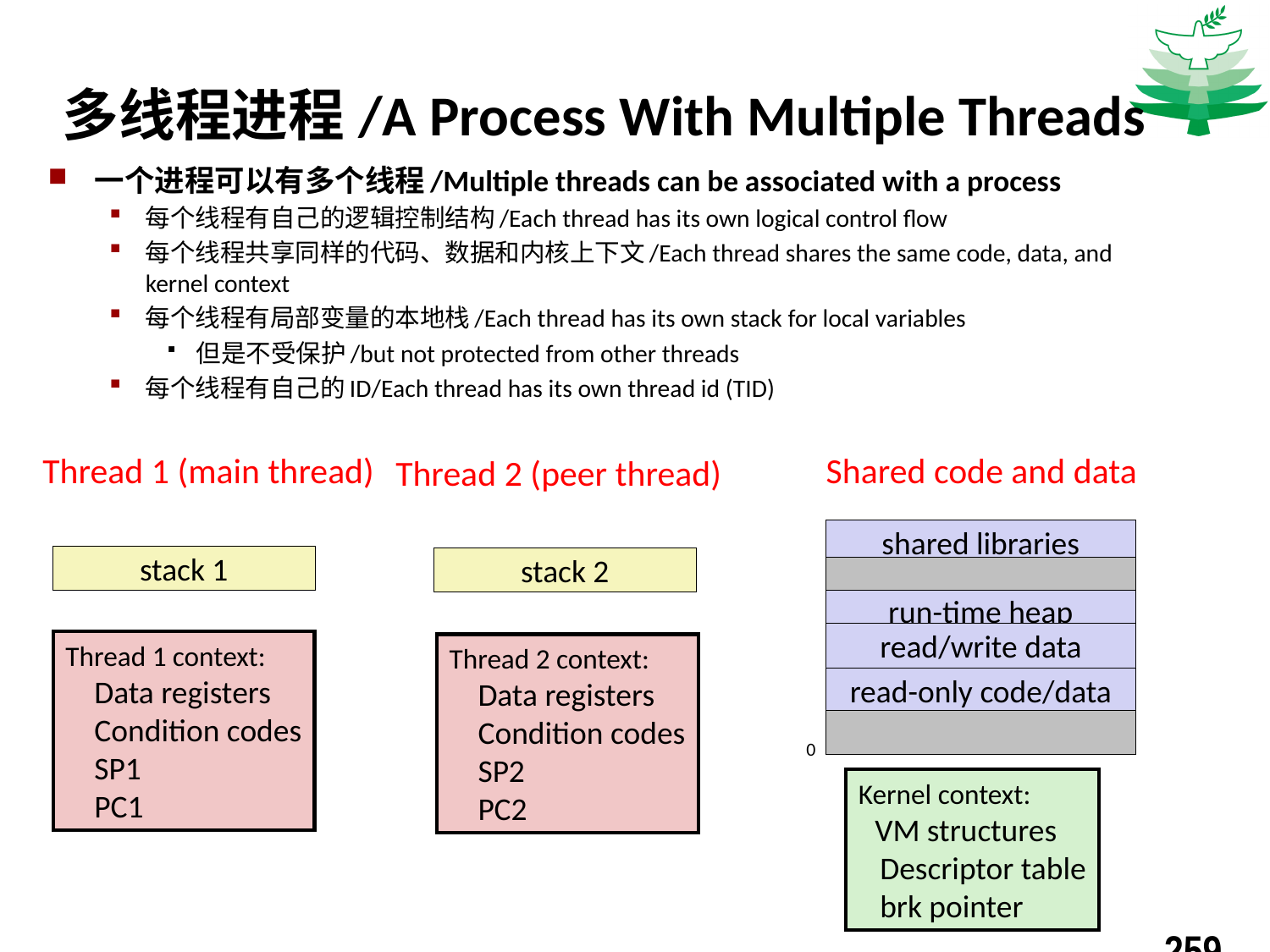

# 多线程进程/A Process With Multiple Threads
一个进程可以有多个线程/Multiple threads can be associated with a process
每个线程有自己的逻辑控制结构/Each thread has its own logical control flow
每个线程共享同样的代码、数据和内核上下文/Each thread shares the same code, data, and kernel context
每个线程有局部变量的本地栈/Each thread has its own stack for local variables
但是不受保护/but not protected from other threads
每个线程有自己的ID/Each thread has its own thread id (TID)
Thread 1 (main thread)
 Shared code and data
shared libraries

run-time heap
read/write data
read-only code/data

0
Kernel context:
   VM structures
   Descriptor table
   brk pointer
Thread 2 (peer thread)
stack 2
Thread 2 context:
    Data registers
    Condition codes
    SP2
    PC2
stack 1
Thread 1 context:
    Data registers
    Condition codes
    SP1
    PC1